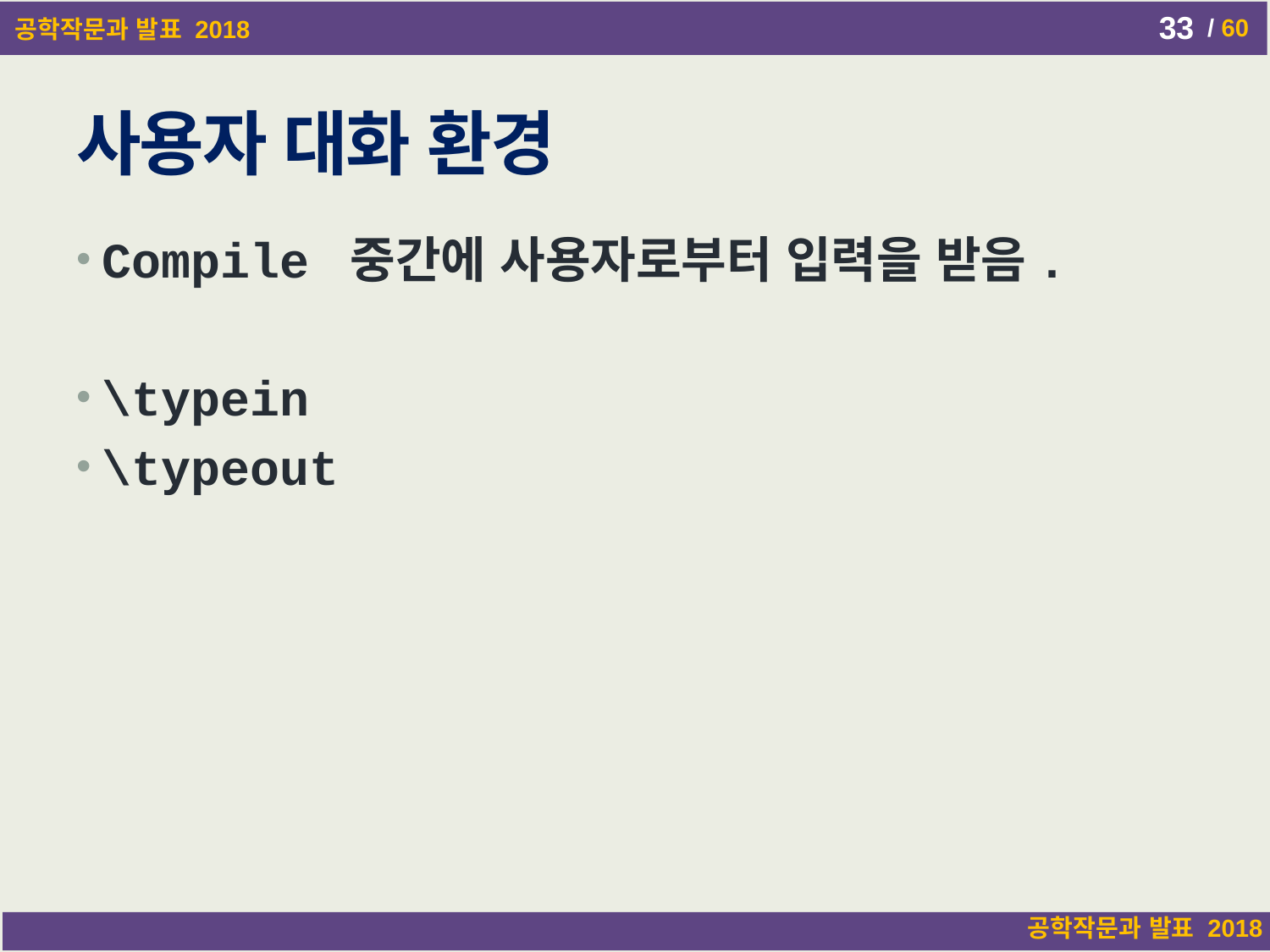

33
# 사용자 대화 환경
Compile 중간에 사용자로부터 입력을 받음.

\typein
\typeout